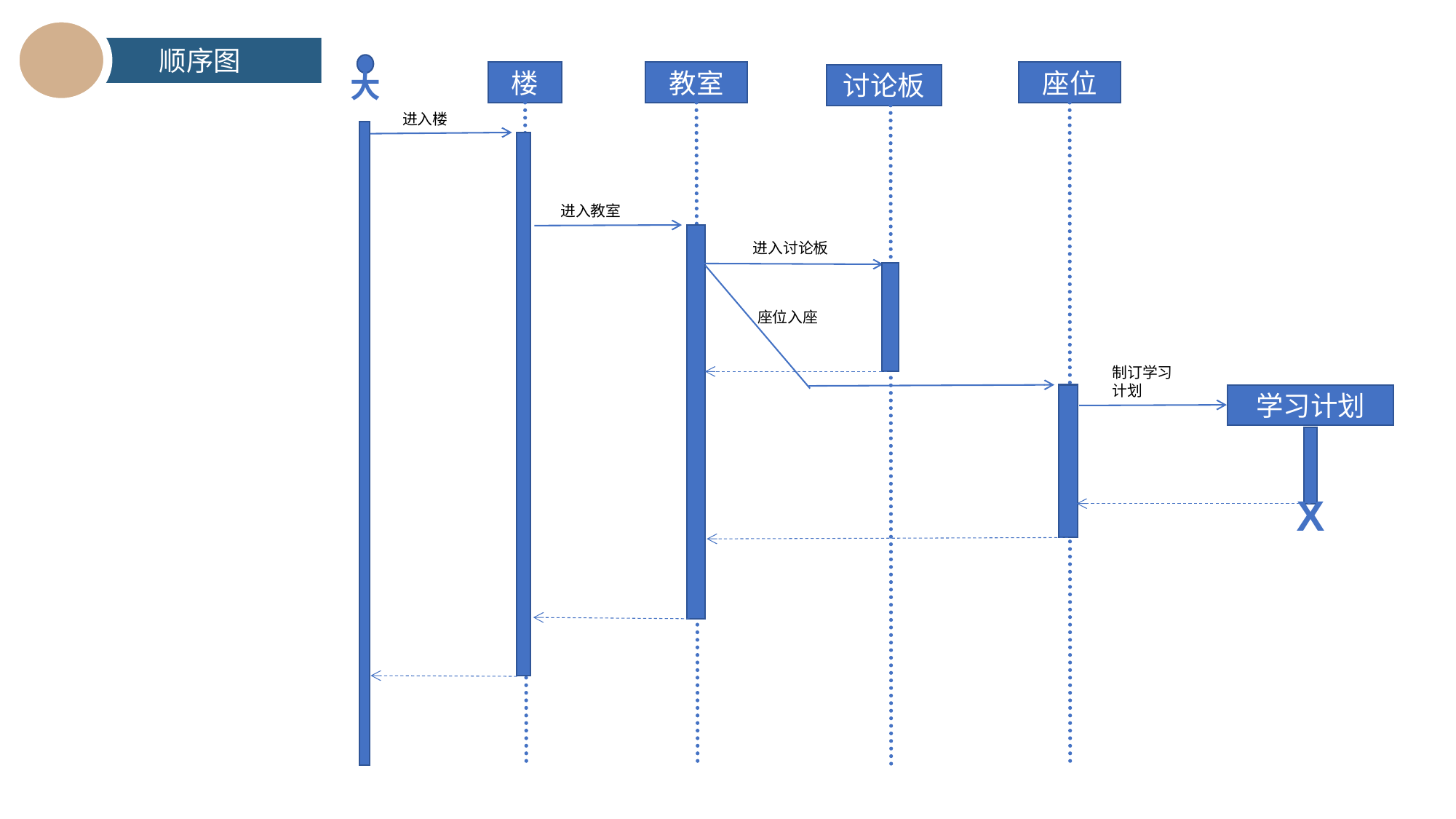

顺序图

大
楼
教室
座位
顺序图

讨论板
进入楼

进入教室

进入讨论板

座位入座
制订学习计划

学习计划

X
工作概述三
直接在此输入文本内容，更改方法：直接全选文本，输入新的文本就可以替换更改，文本格式不会改变。